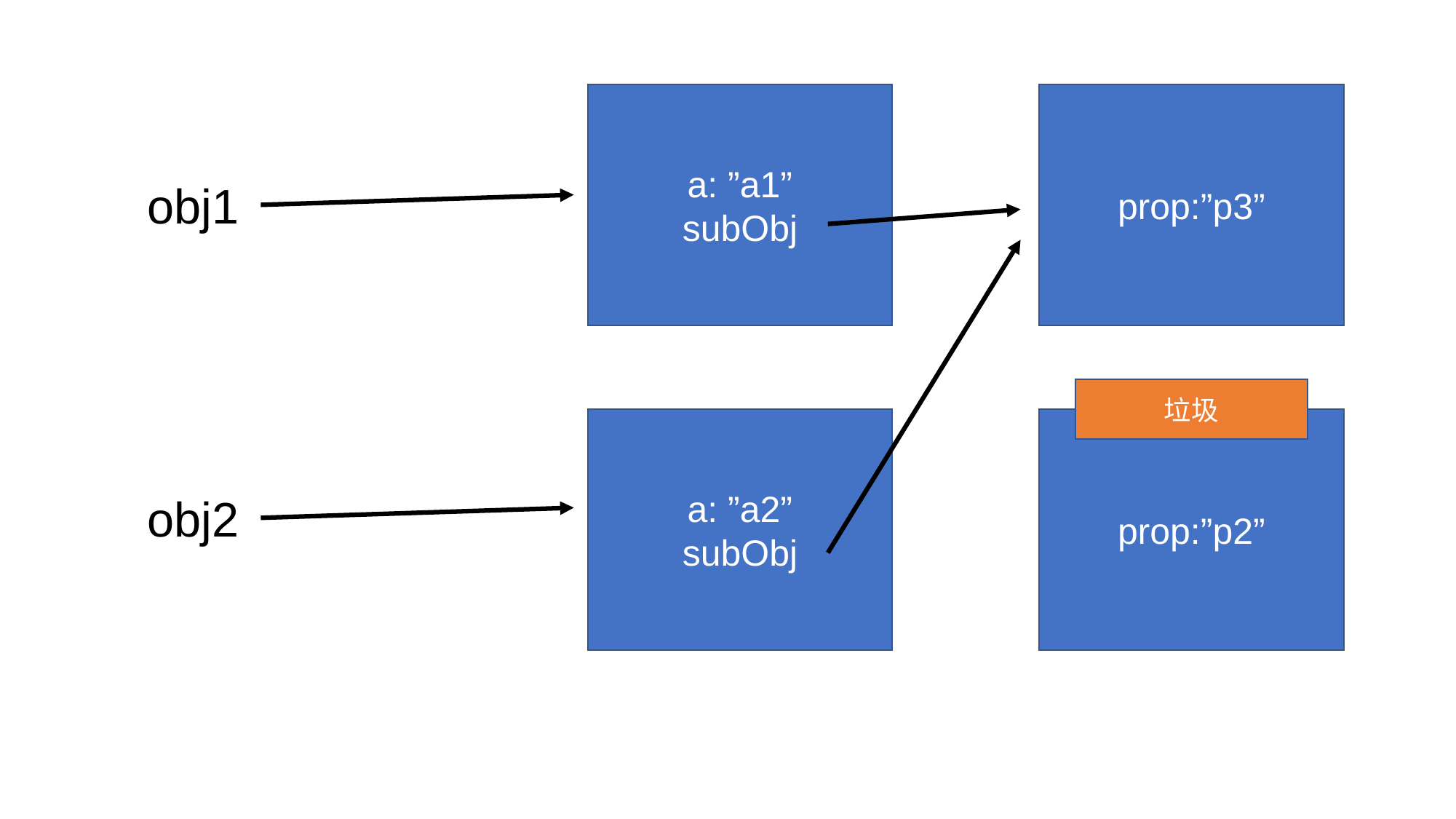

a: ”a1”
subObj
prop:”p3”
obj1
垃圾
a: ”a2”
subObj
prop:”p2”
obj2